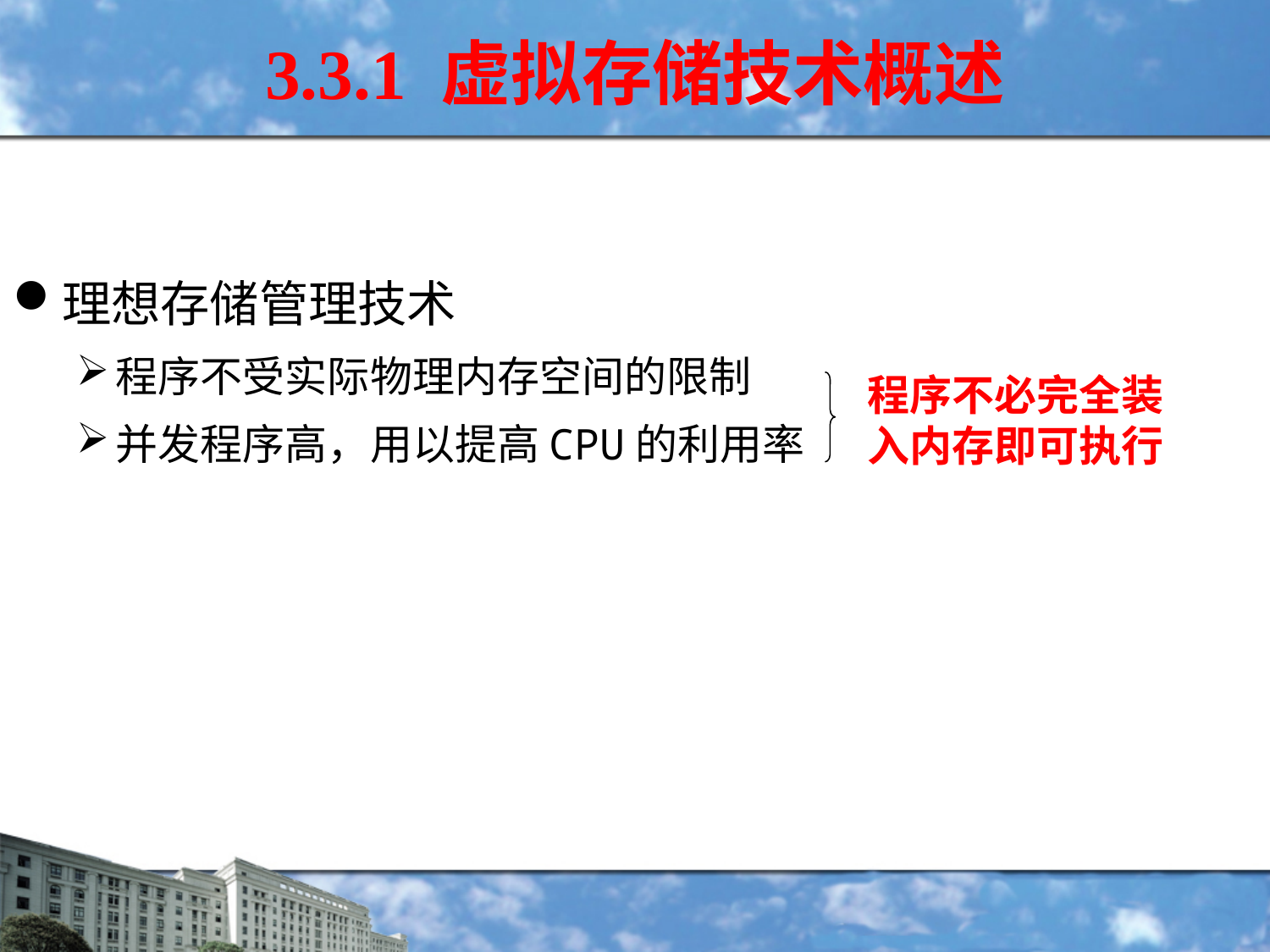

3.3.1 虚拟存储技术概述
理想存储管理技术
程序不受实际物理内存空间的限制
并发程序高，用以提高CPU的利用率
程序不必完全装入内存即可执行